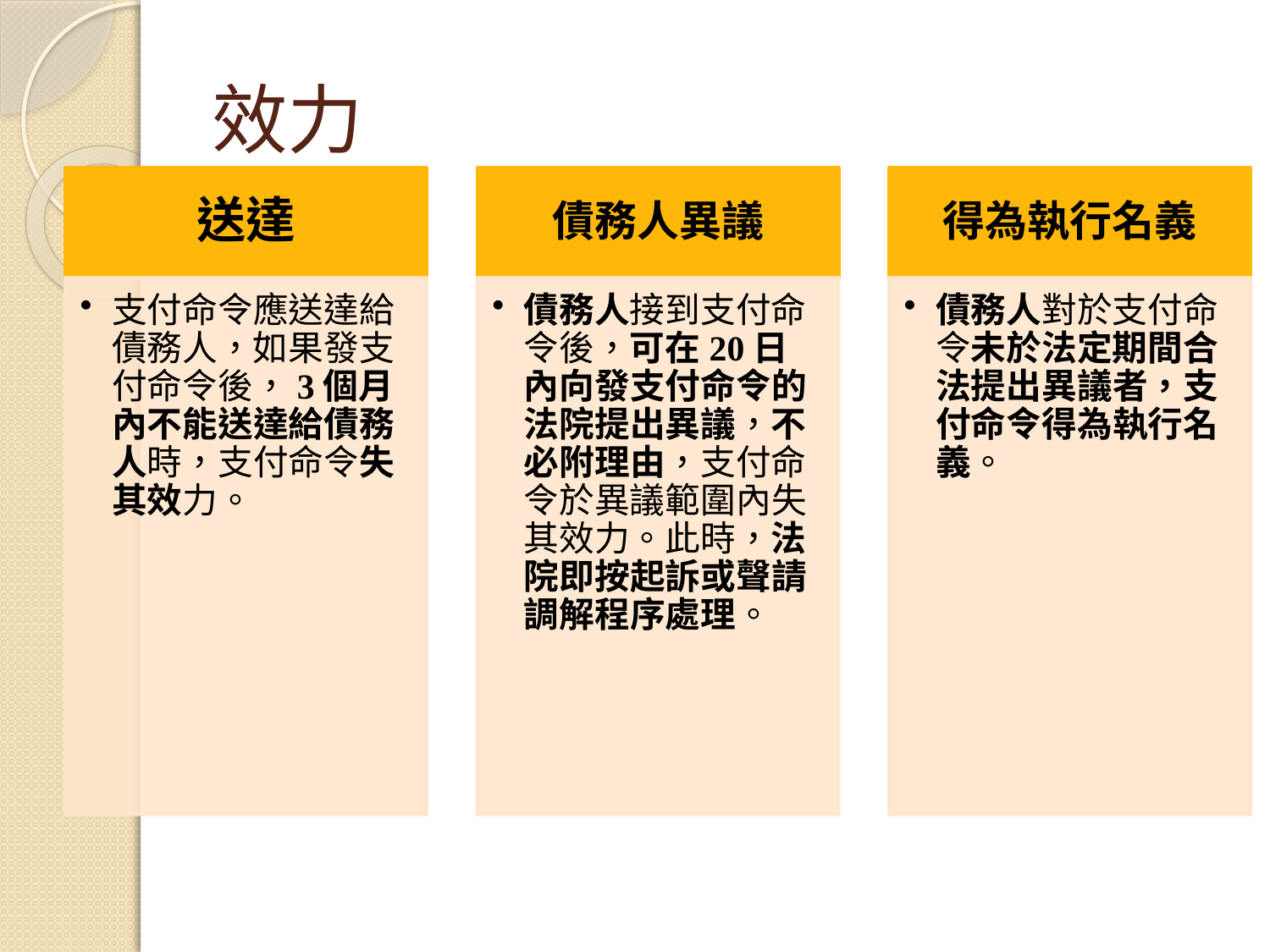

# 效力
送達
支付命令應送達給債務人，如果發支付命令後，3個月內不能送達給債務人時，支付命令失其效力。
債務人異議
債務人接到支付命令後，可在20日內向發支付命令的法院提出異議，不必附理由，支付命令於異議範圍內失其效力。此時，法院即按起訴或聲請調解程序處理。
得為執行名義
債務人對於支付命令未於法定期間合法提出異議者，支付命令得為執行名義。